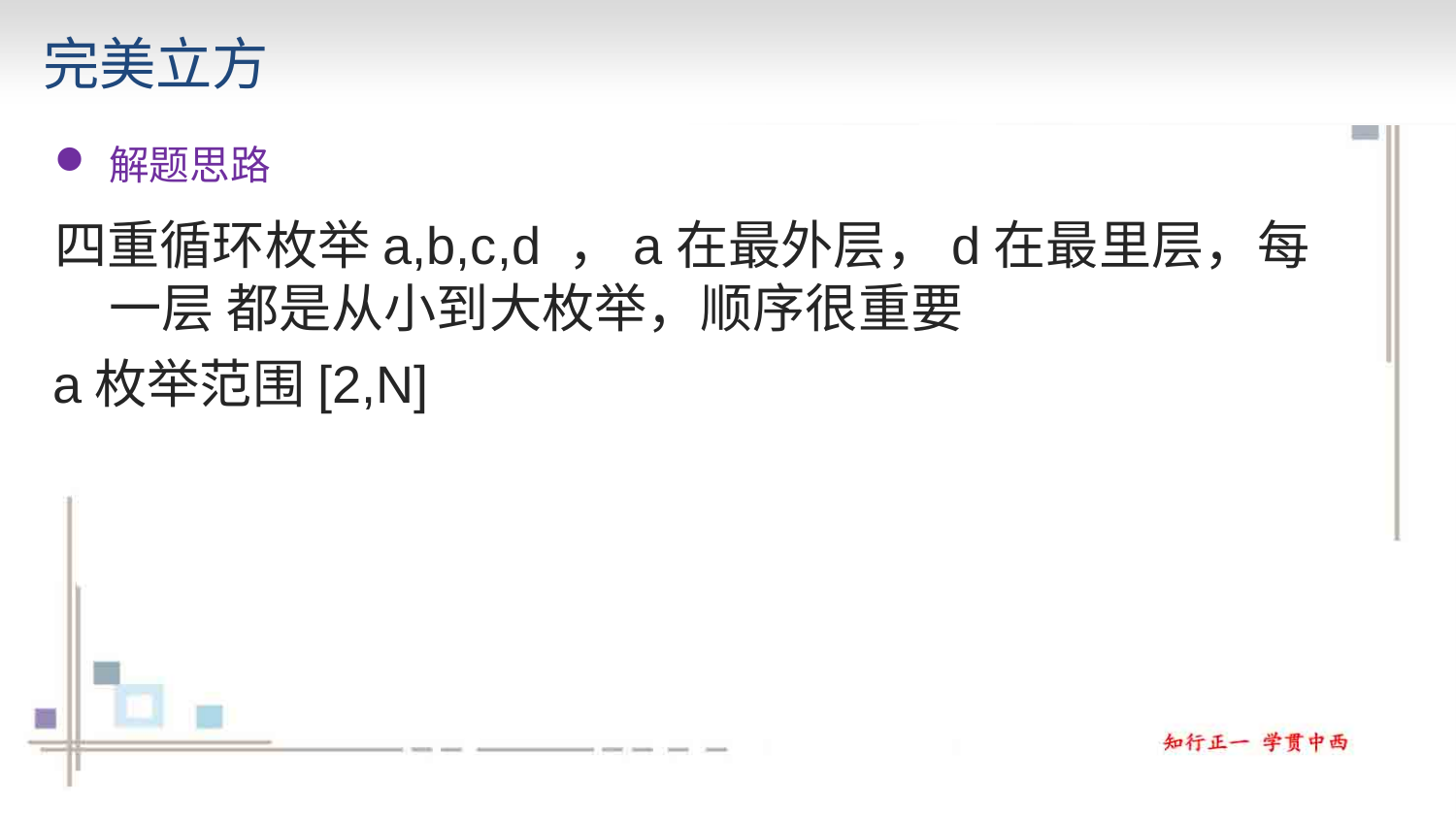

# 完美立方
解题思路
四重循环枚举a,b,c,d ，a在最外层，d在最里层，每一层 都是从小到大枚举，顺序很重要
a枚举范围[2,N]
5